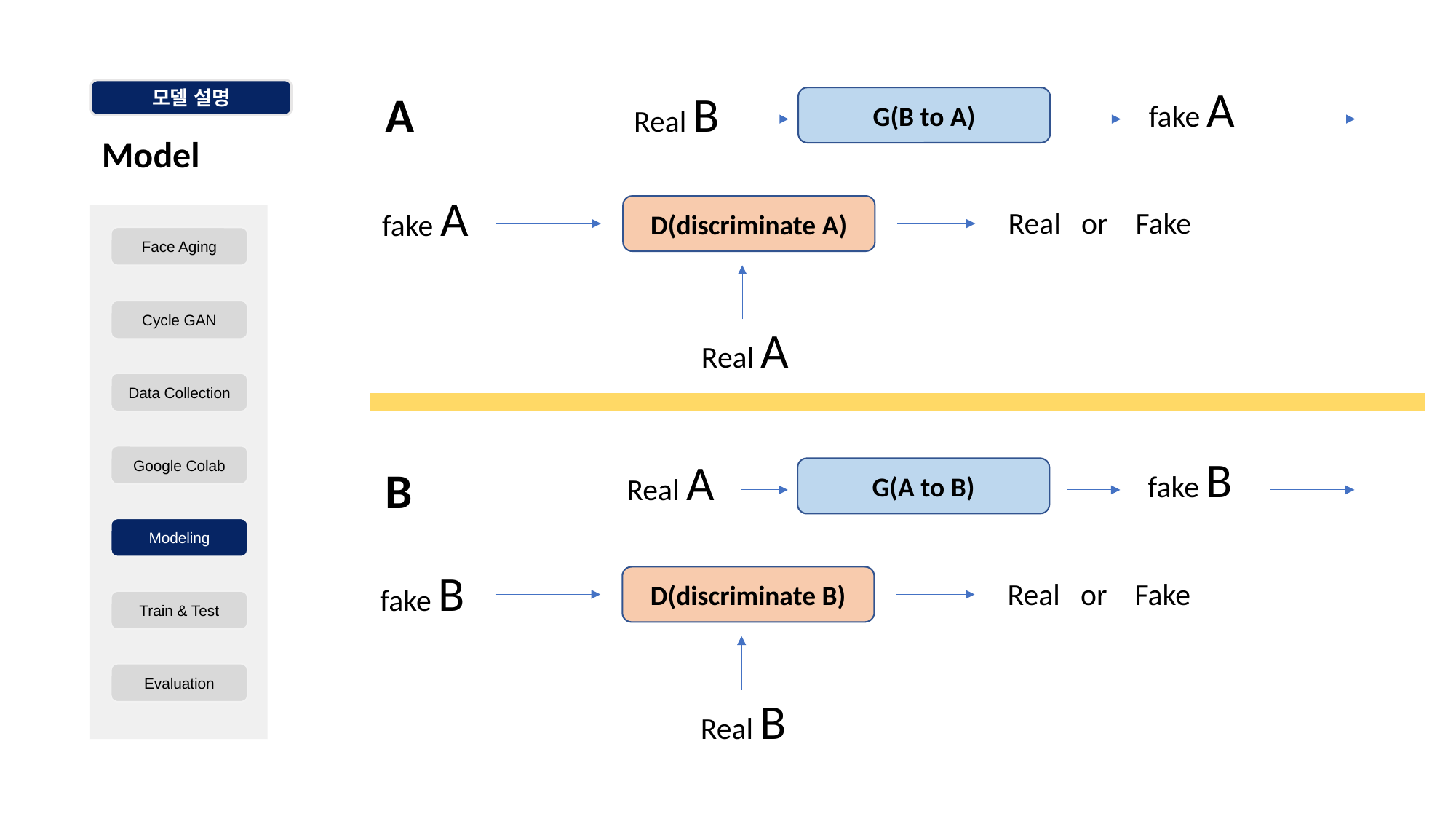

fake A
Real B
A
모델 설명
G(B to A)

Model
fake A
D(discriminate A)
Real   or    Fake

Face Aging
Cycle GAN
Real A
Data Collection

fake B
Google Colab
Real A
B
G(A to B)
Modeling
fake B
D(discriminate B)
Real   or    Fake
Train & Test
Evaluation
Real B